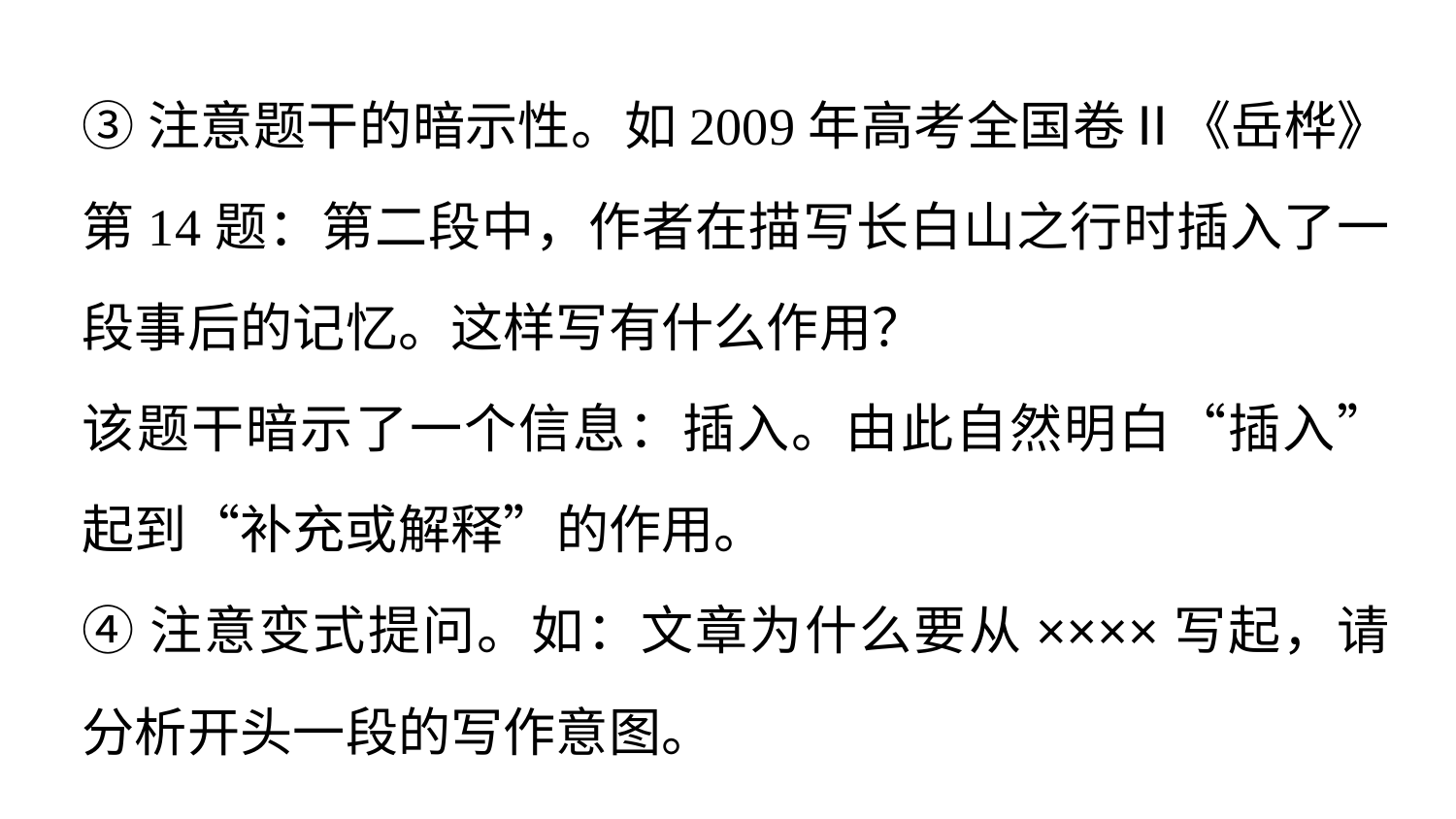

③注意题干的暗示性。如2009年高考全国卷Ⅱ《岳桦》第14题：第二段中，作者在描写长白山之行时插入了一段事后的记忆。这样写有什么作用？
该题干暗示了一个信息：插入。由此自然明白“插入”起到“补充或解释”的作用。
④注意变式提问。如：文章为什么要从××××写起，请分析开头一段的写作意图。